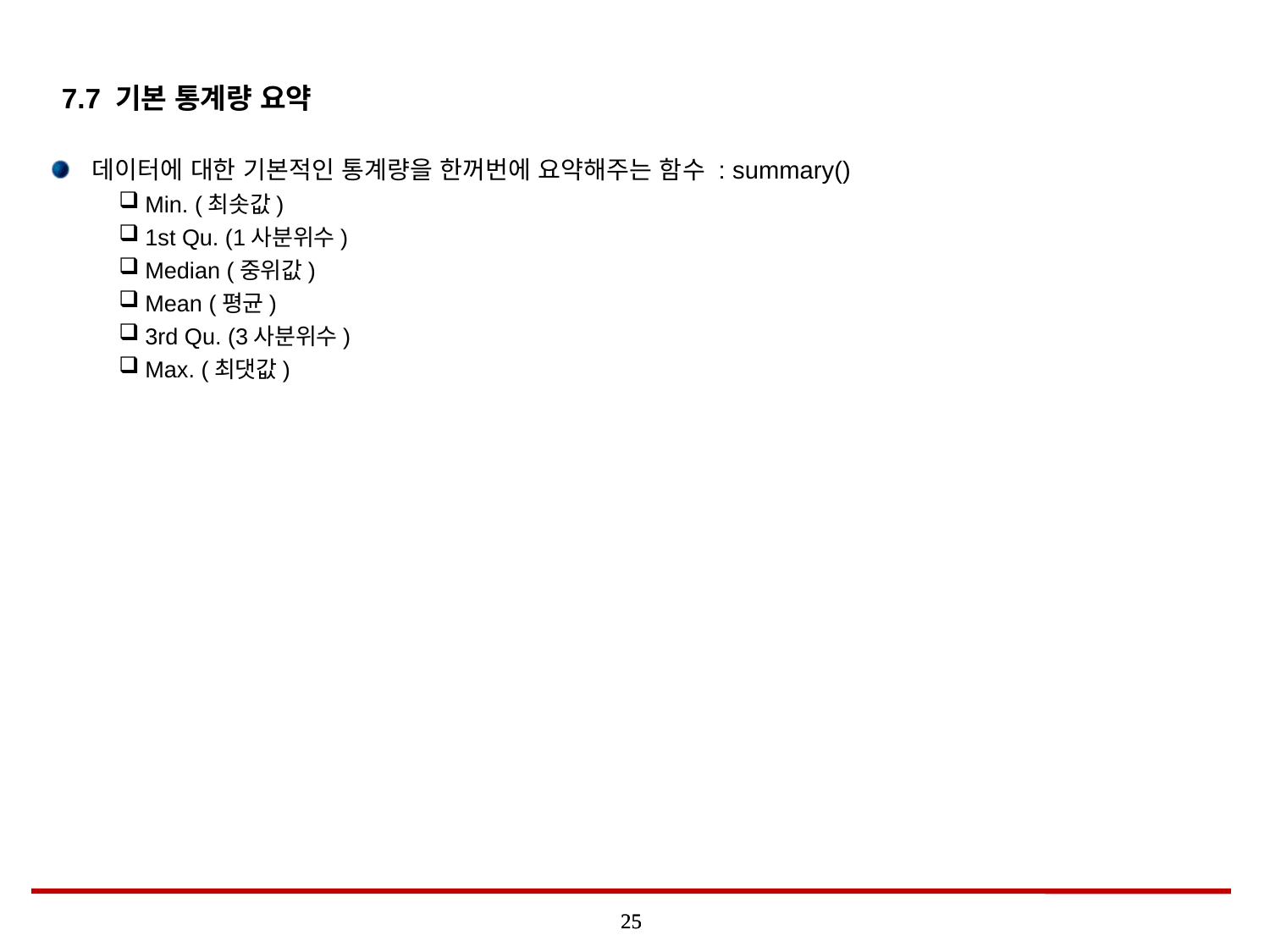

# 7.7 기본 통계량 요약
데이터에 대한 기본적인 통계량을 한꺼번에 요약해주는 함수 : summary()
Min. (최솟값)
1st Qu. (1사분위수)
Median (중위값)
Mean (평균)
3rd Qu. (3사분위수)
Max. (최댓값)